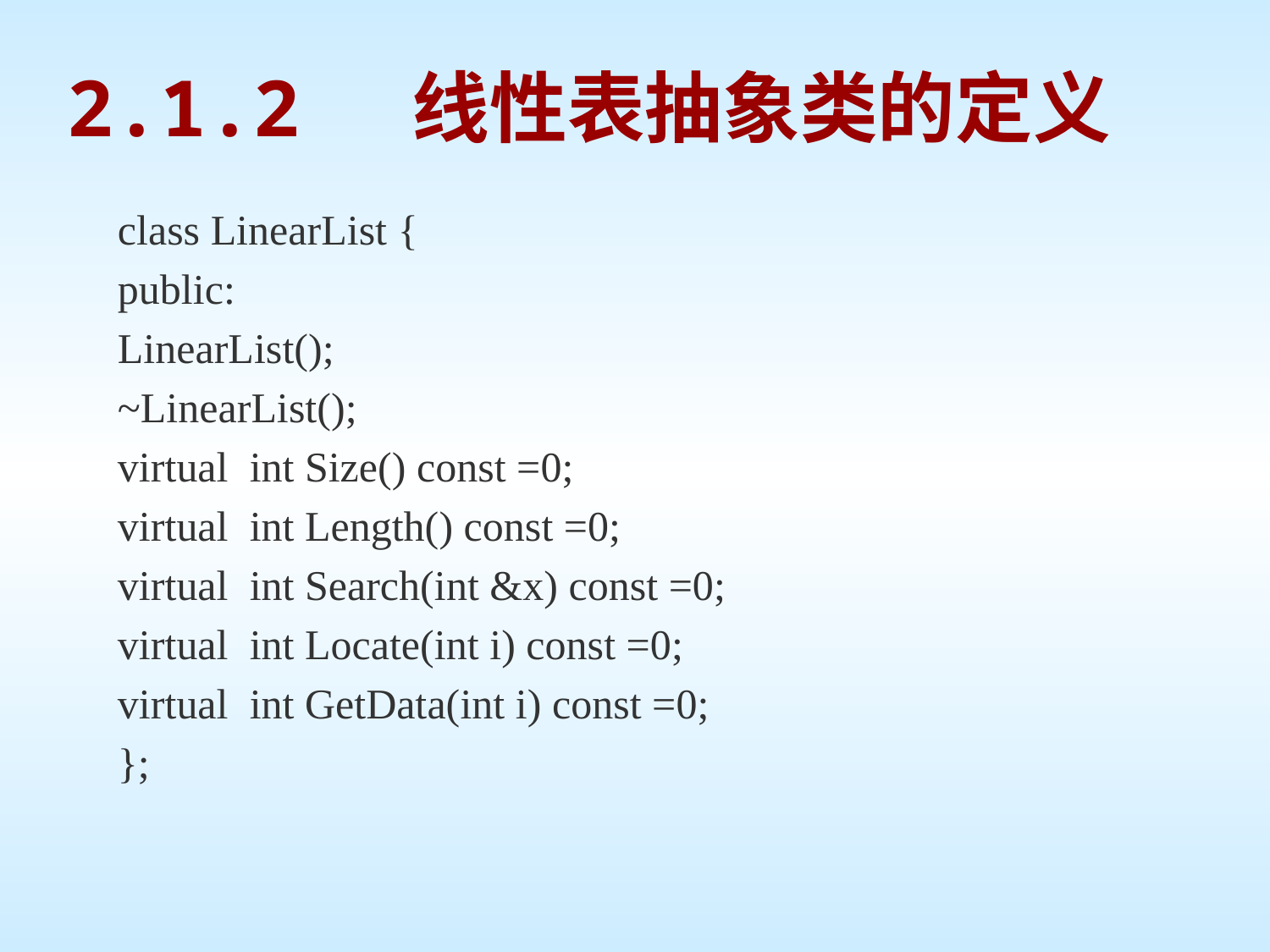

2.1.2  线性表抽象类的定义
class LinearList {
public:
LinearList();
~LinearList();
virtual  int Size() const =0;
virtual  int Length() const =0;
virtual  int Search(int &x) const =0;
virtual  int Locate(int i) const =0;
virtual  int GetData(int i) const =0;
};